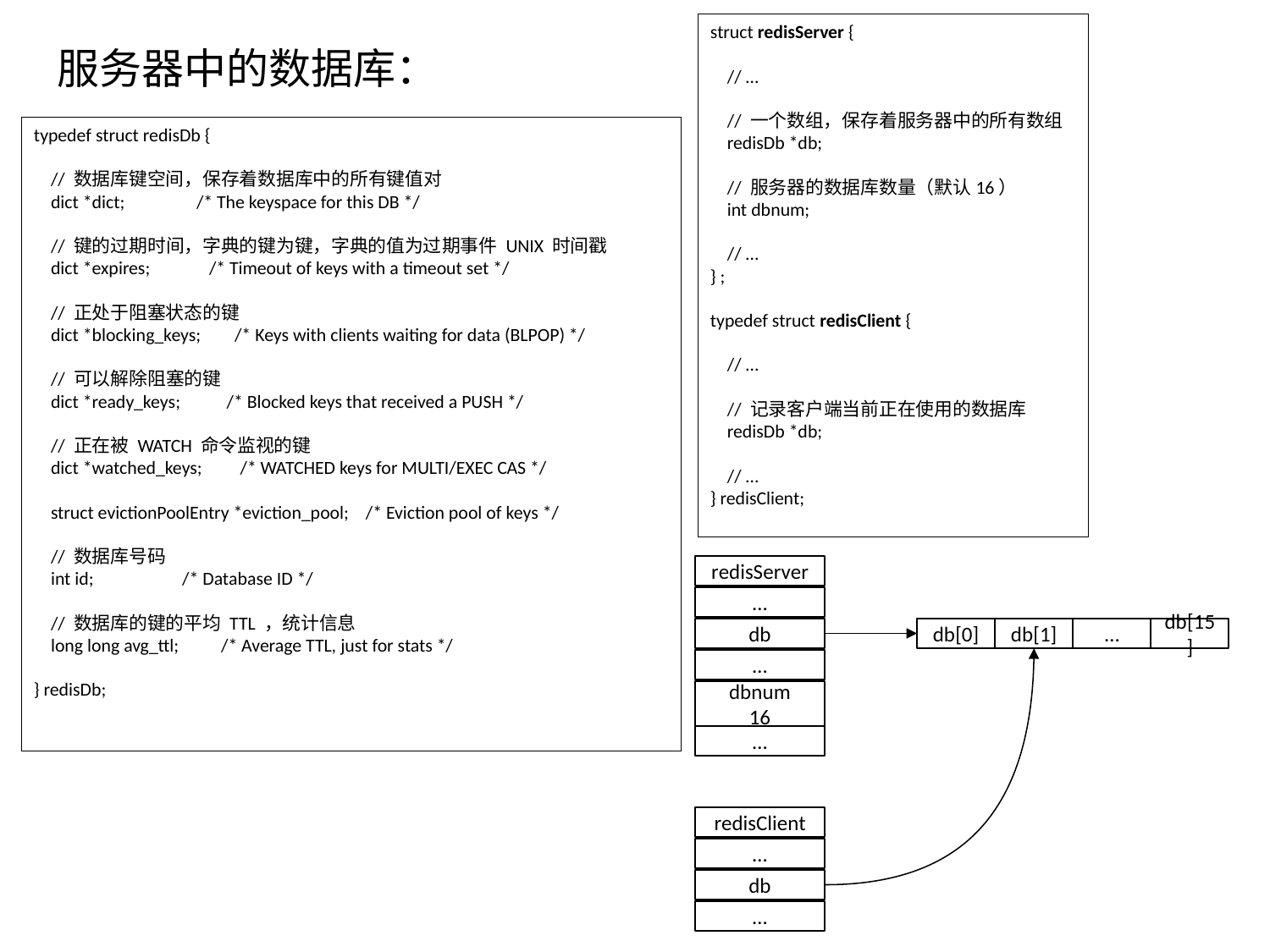

struct redisServer {

    // …

    // 一个数组，保存着服务器中的所有数组
    redisDb *db;

    // 服务器的数据库数量（默认16）
    int dbnum;

    // …
} ;

typedef struct redisClient {

    // …

    // 记录客户端当前正在使用的数据库
    redisDb *db;

    // …
} redisClient;

服务器中的数据库：
typedef struct redisDb {

    // 数据库键空间，保存着数据库中的所有键值对
    dict *dict;                 /* The keyspace for this DB */

    // 键的过期时间，字典的键为键，字典的值为过期事件 UNIX 时间戳
    dict *expires;              /* Timeout of keys with a timeout set */

    // 正处于阻塞状态的键
    dict *blocking_keys;        /* Keys with clients waiting for data (BLPOP) */

    // 可以解除阻塞的键
    dict *ready_keys;           /* Blocked keys that received a PUSH */

    // 正在被 WATCH 命令监视的键
    dict *watched_keys;         /* WATCHED keys for MULTI/EXEC CAS */

    struct evictionPoolEntry *eviction_pool;    /* Eviction pool of keys */

    // 数据库号码
    int id;                     /* Database ID */

    // 数据库的键的平均 TTL ，统计信息
    long long avg_ttl;          /* Average TTL, just for stats */

} redisDb;

redisServer
…
db
db[0]
db[1]
…
db[15]
…
dbnum
16
…
redisClient
…
db
…